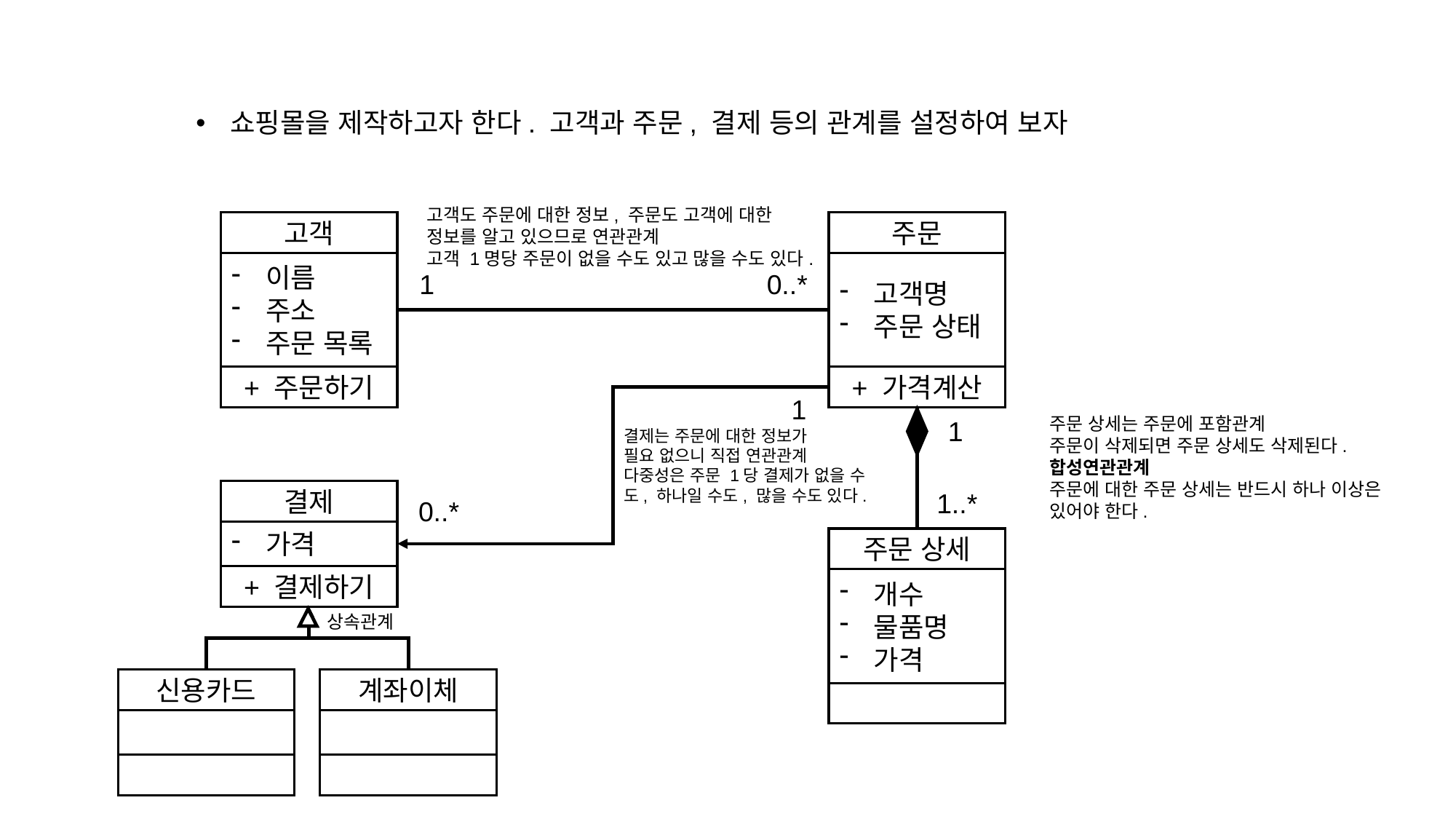

쇼핑몰을 제작하고자 한다. 고객과 주문, 결제 등의 관계를 설정하여 보자
고객도 주문에 대한 정보, 주문도 고객에 대한
정보를 알고 있으므로 연관관계
고객 1명당 주문이 없을 수도 있고 많을 수도 있다.
고객
이름
주소
주문 목록
+ 주문하기
주문
고객명
주문 상태
+ 가격계산
1
0..*
1

주문 상세는 주문에 포함관계
주문이 삭제되면 주문 상세도 삭제된다.
합성연관관계
주문에 대한 주문 상세는 반드시 하나 이상은
있어야 한다.
1
결제는 주문에 대한 정보가
필요 없으니 직접 연관관계
다중성은 주문 1당 결제가 없을 수도, 하나일 수도, 많을 수도 있다.
결제
가격
+ 결제하기
1..*
0..*
주문 상세
개수
물품명
가격

상속관계

신용카드

계좌이체